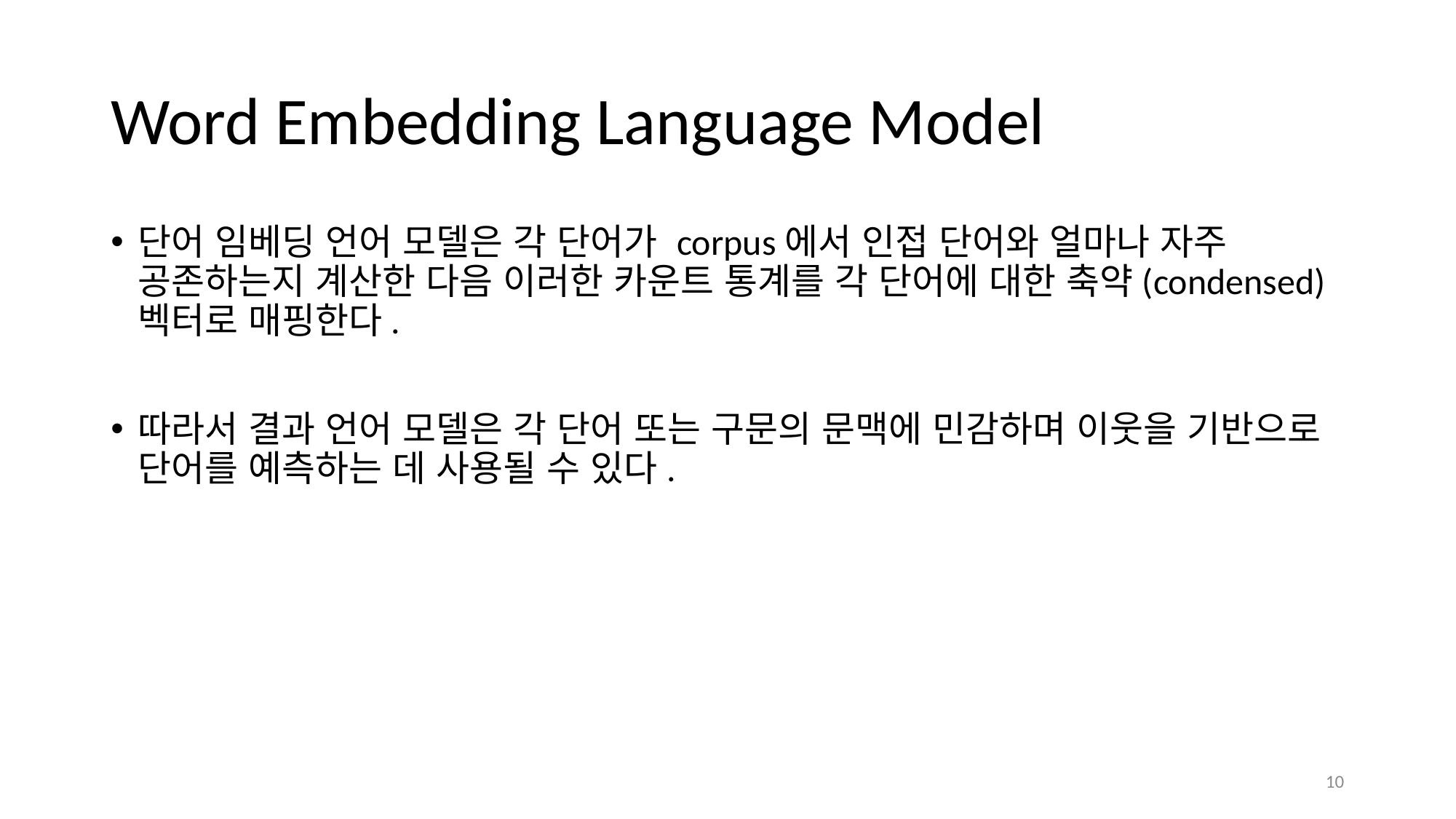

# Word Embedding Language Model
단어 임베딩 언어 모델은 각 단어가 corpus에서 인접 단어와 얼마나 자주 공존하는지 계산한 다음 이러한 카운트 통계를 각 단어에 대한 축약(condensed) 벡터로 매핑한다.

따라서 결과 언어 모델은 각 단어 또는 구문의 문맥에 민감하며 이웃을 기반으로 단어를 예측하는 데 사용될 수 있다.
10